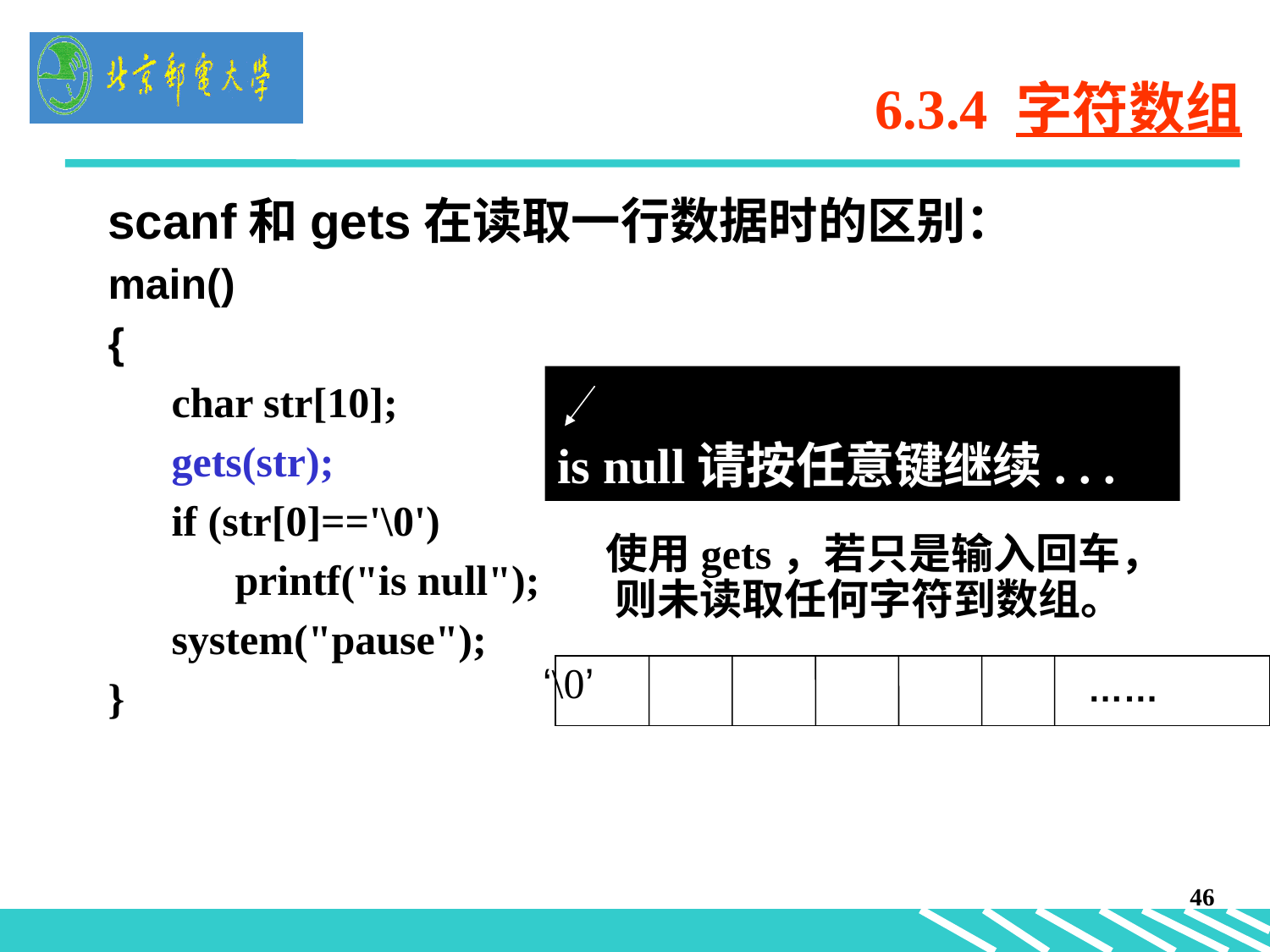

# 6.3.4 字符数组
scanf和gets在读取一行数据时的区别：
main()
{
char str[10];
gets(str);
if (str[0]=='\0')
      printf("is null");
system("pause");
}

is null请按任意键继续. . .

   使用gets，若只是输入回车，则未读取任何字符到数组。
‘\0’

……
46